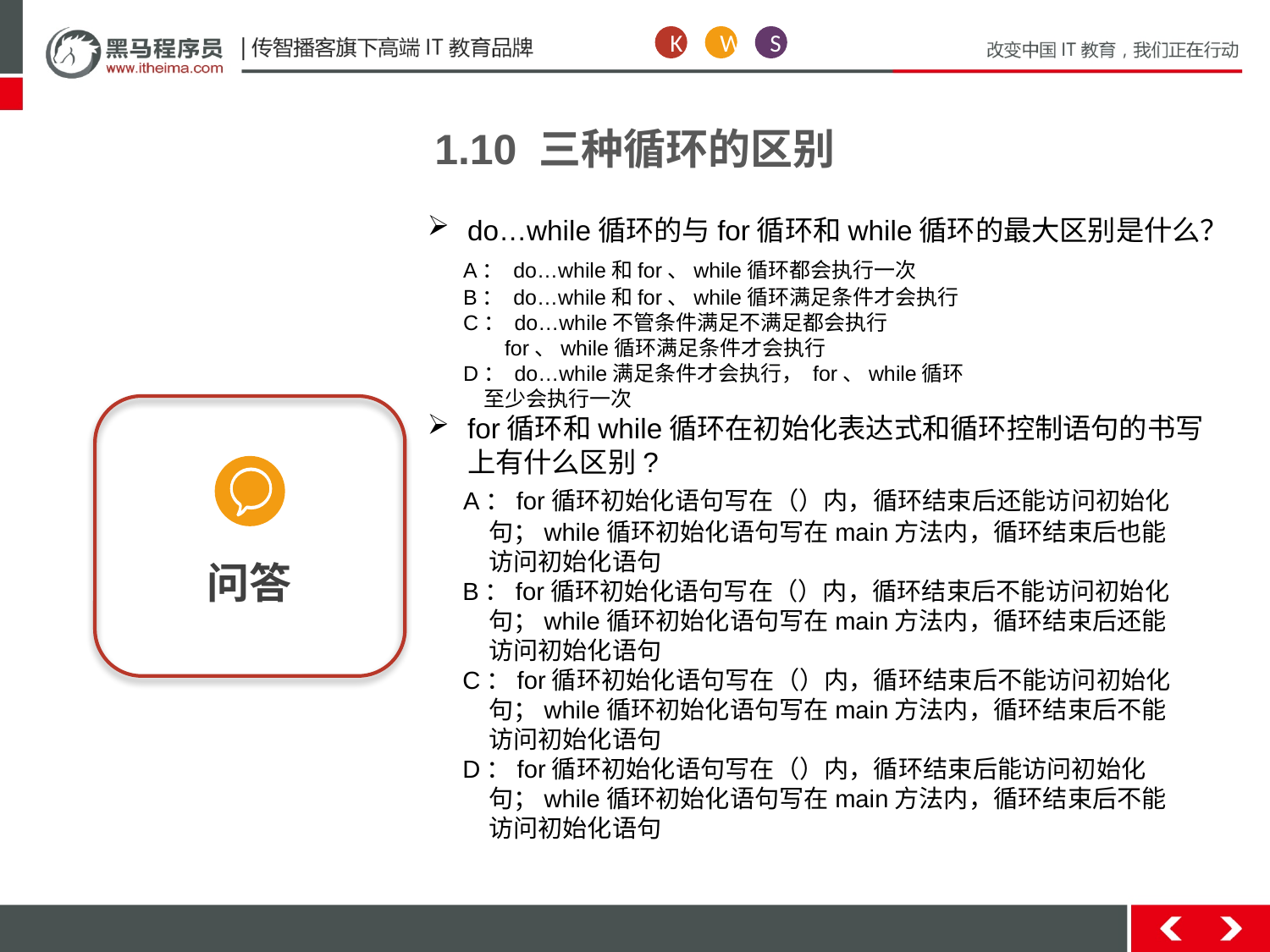

K
W
S
1.10 三种循环的区别
do…while循环的与for循环和while循环的最大区别是什么？
    A： do…while和for、while循环都会执行一次
      B： do…while和for、while循环满足条件才会执行
      C： do…while不管条件满足不满足都会执行
             for、while循环满足条件才会执行
      D： do…while满足条件才会执行， for、while循环
           至少会执行一次
for循环和while循环在初始化表达式和循环控制语句的书写上有什么区别?
    A：for循环初始化语句写在（）内，循环结束后还能访问初始化
          句；while循环初始化语句写在main方法内，循环结束后也能
          访问初始化语句
     B：for循环初始化语句写在（）内，循环结束后不能访问初始化
          句；while循环初始化语句写在main方法内，循环结束后还能
          访问初始化语句
     C：for循环初始化语句写在（）内，循环结束后不能访问初始化
          句；while循环初始化语句写在main方法内，循环结束后不能
          访问初始化语句
     D：for循环初始化语句写在（）内，循环结束后能访问初始化
          句；while循环初始化语句写在main方法内，循环结束后不能
          访问初始化语句

问答